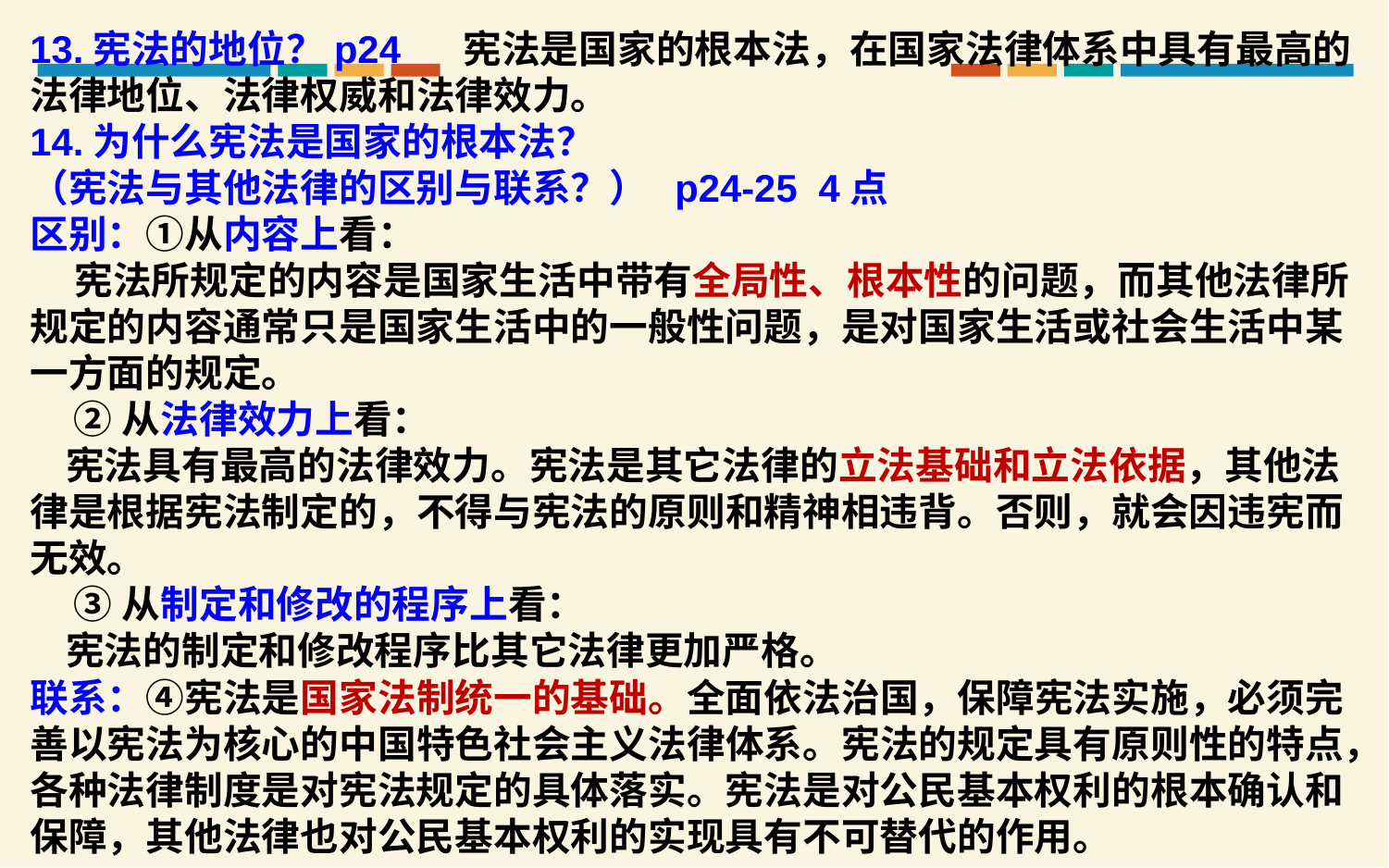

13.宪法的地位？p24     宪法是国家的根本法，在国家法律体系中具有最高的法律地位、法律权威和法律效力。
14.为什么宪法是国家的根本法？
（宪法与其他法律的区别与联系？）  p24-25  4点
区别：①从内容上看：
    宪法所规定的内容是国家生活中带有全局性、根本性的问题，而其他法律所规定的内容通常只是国家生活中的一般性问题，是对国家生活或社会生活中某一方面的规定。
     ②从法律效力上看：
   宪法具有最高的法律效力。宪法是其它法律的立法基础和立法依据，其他法律是根据宪法制定的，不得与宪法的原则和精神相违背。否则，就会因违宪而无效。
     ③从制定和修改的程序上看：
   宪法的制定和修改程序比其它法律更加严格。
联系：④宪法是国家法制统一的基础。全面依法治国，保障宪法实施，必须完善以宪法为核心的中国特色社会主义法律体系。宪法的规定具有原则性的特点，各种法律制度是对宪法规定的具体落实。宪法是对公民基本权利的根本确认和保障，其他法律也对公民基本权利的实现具有不可替代的作用。